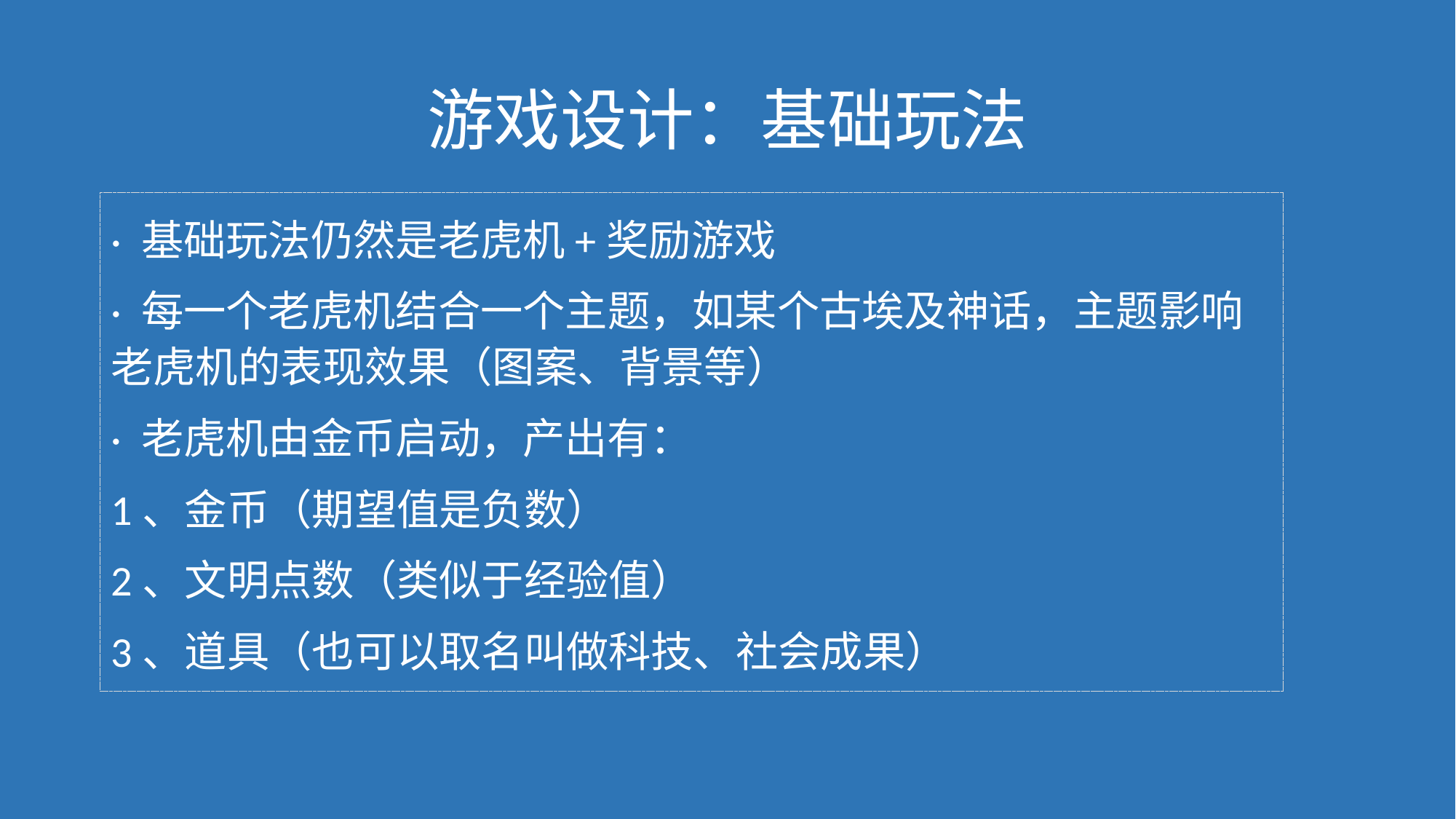

游戏设计：基础玩法
· 基础玩法仍然是老虎机+奖励游戏
· 每一个老虎机结合一个主题，如某个古埃及神话，主题影响老虎机的表现效果（图案、背景等）
· 老虎机由金币启动，产出有：
1、金币（期望值是负数）
2、文明点数（类似于经验值）
3、道具（也可以取名叫做科技、社会成果）